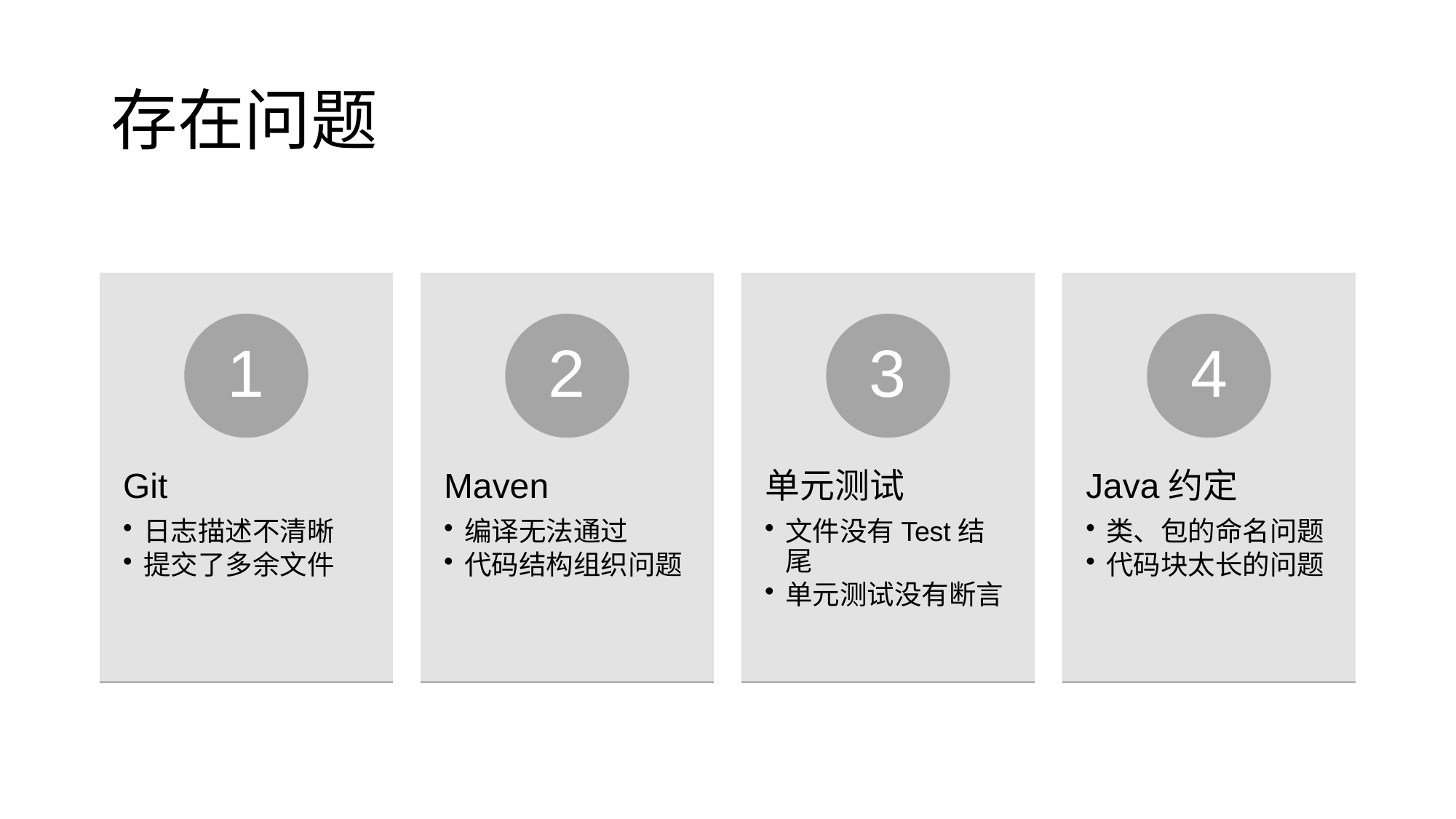

# 存在问题
Git
日志描述不清晰
提交了多余文件
1
Maven
编译无法通过
代码结构组织问题
2
单元测试
文件没有Test结尾
单元测试没有断言
3
Java约定
类、包的命名问题
代码块太长的问题
4